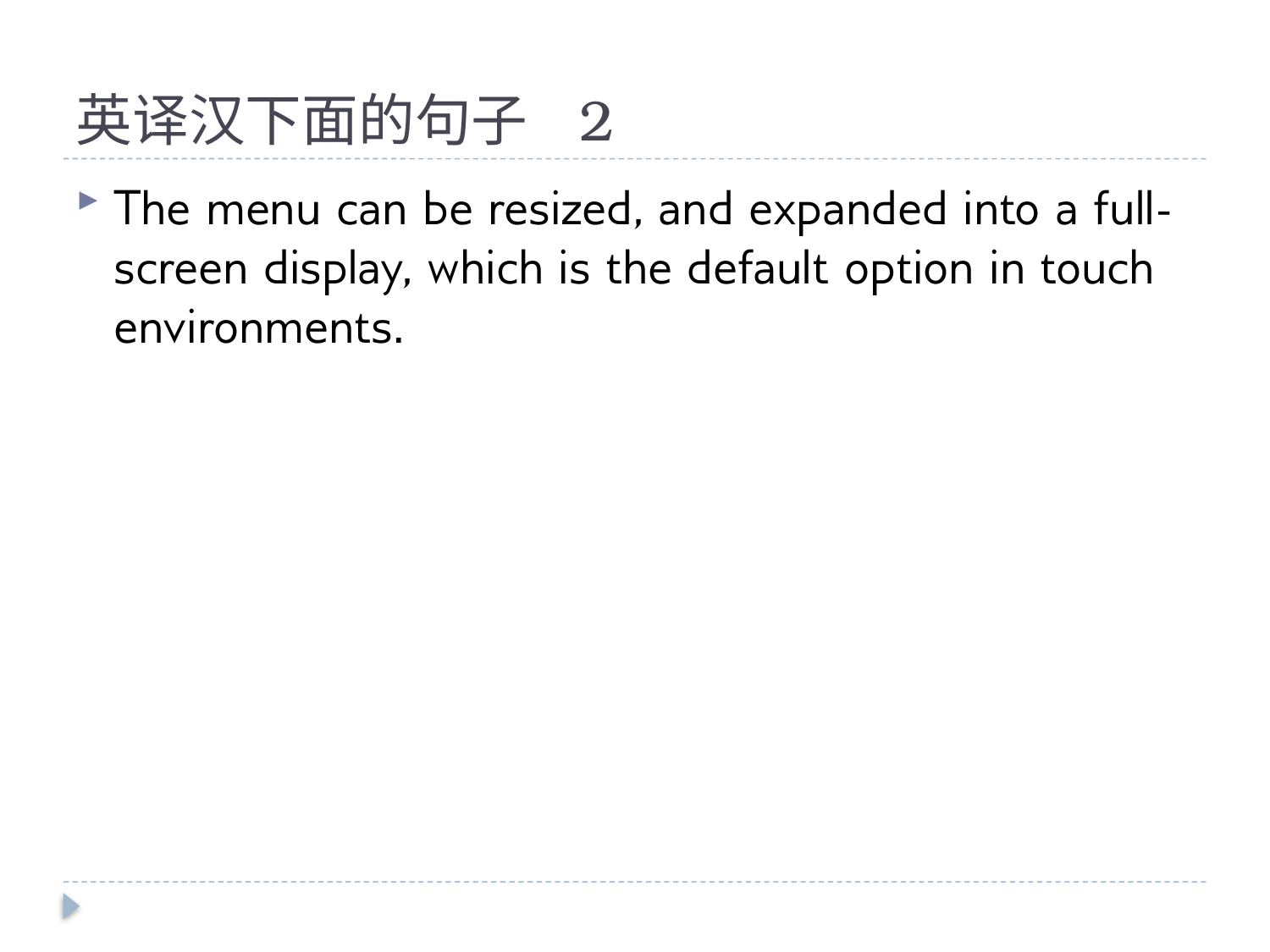

# 英译汉下面的句子   2
The menu can be resized, and expanded into a full-screen display, which is the default option in touch environments.